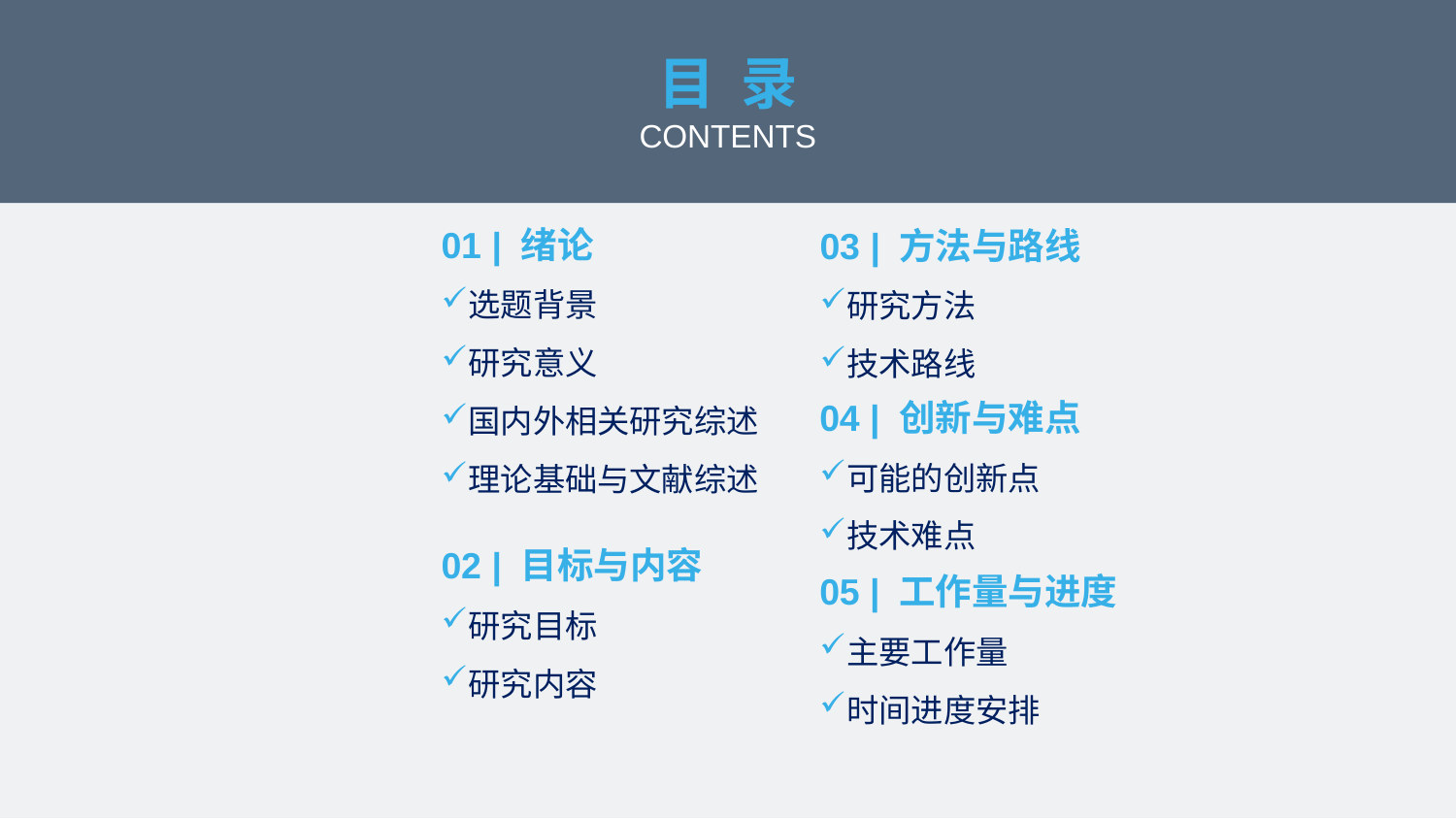

目  录
CONTENTS
01 | 绪论
选题背景
研究意义
国内外相关研究综述
理论基础与文献综述
03 | 方法与路线
研究方法
技术路线
04 | 创新与难点
可能的创新点
技术难点

02 | 目标与内容
研究目标
研究内容

05 | 工作量与进度
主要工作量
时间进度安排